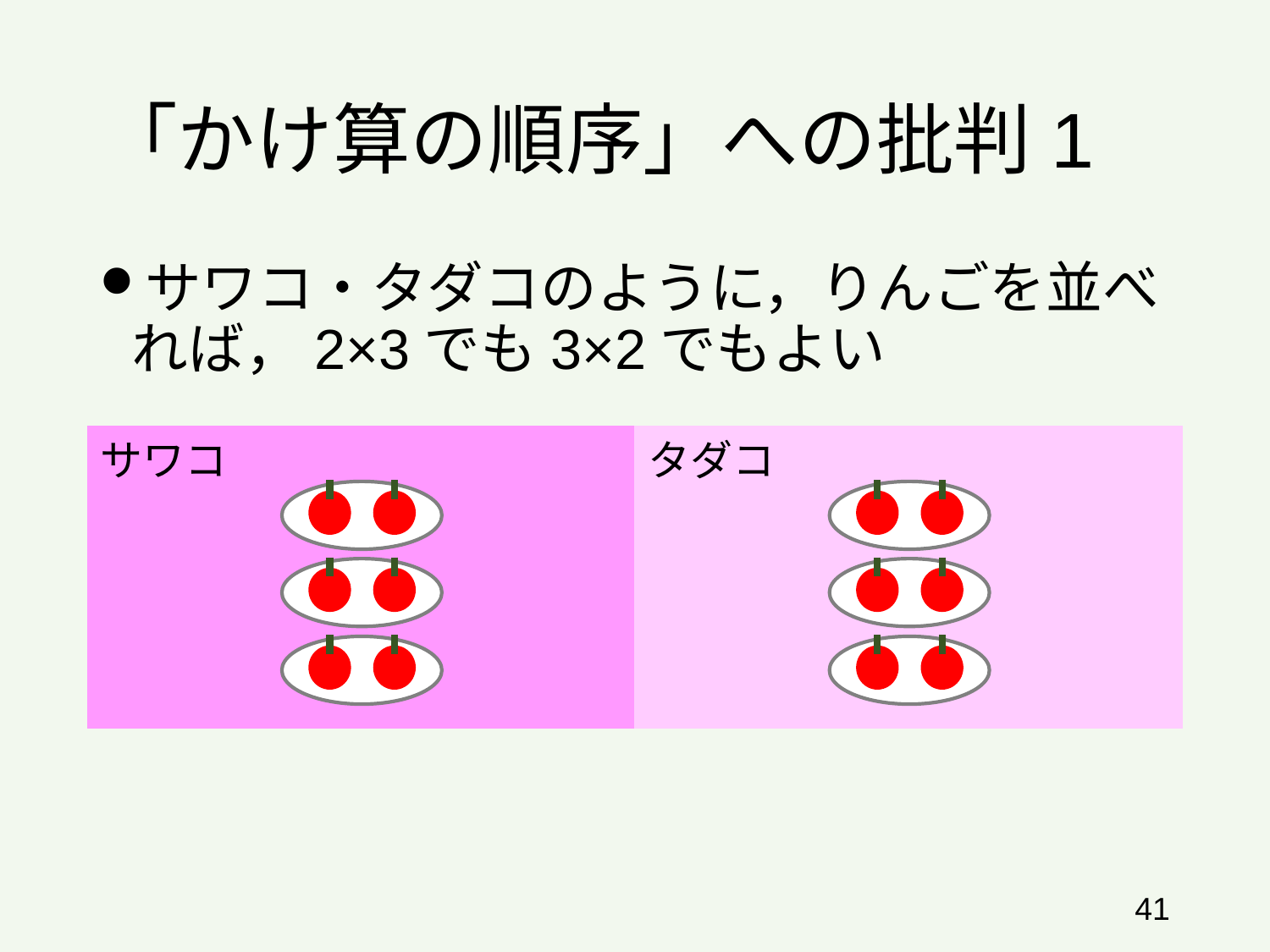

# 「かけ算の順序」への批判1
サワコ・タダコのように，りんごを並べれば，2×3でも3×2でもよい

サワコ
タダコ

41